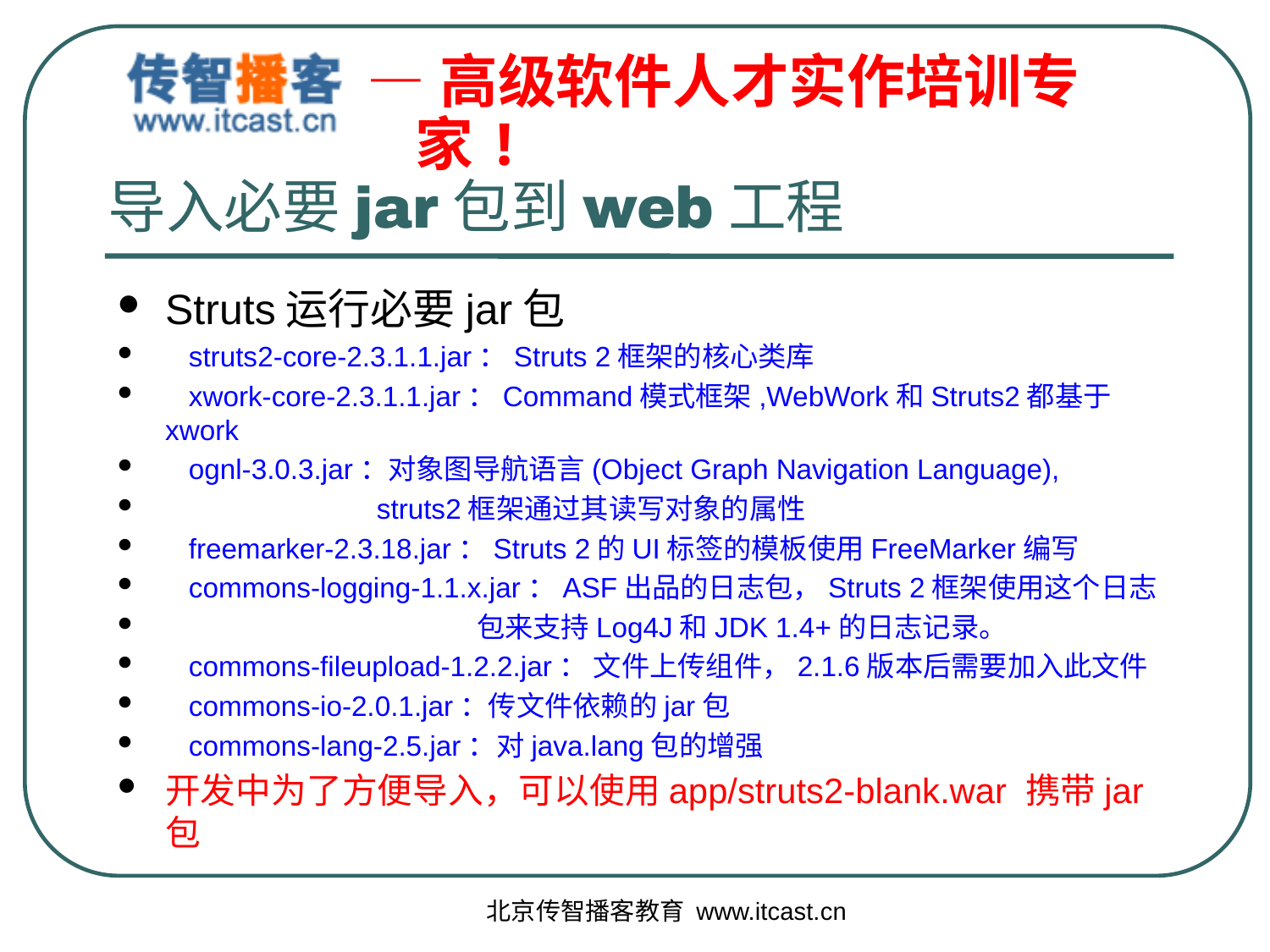

# 导入必要jar包到web工程
Struts运行必要jar包
   struts2-core-2.3.1.1.jar：Struts 2框架的核心类库
   xwork-core-2.3.1.1.jar：Command模式框架,WebWork和Struts2都基于xwork
   ognl-3.0.3.jar：对象图导航语言(Object Graph Navigation Language),
                           struts2框架通过其读写对象的属性
   freemarker-2.3.18.jar：Struts 2的UI标签的模板使用FreeMarker编写
   commons-logging-1.1.x.jar：ASF出品的日志包，Struts 2框架使用这个日志
                                                包来支持Log4J和JDK 1.4+的日志记录。
   commons-fileupload-1.2.2.jar： 文件上传组件，2.1.6版本后需要加入此文件
   commons-io-2.0.1.jar：传文件依赖的jar包
   commons-lang-2.5.jar：对java.lang包的增强
开发中为了方便导入，可以使用app/struts2-blank.war 携带jar包
北京传智播客教育 www.itcast.cn